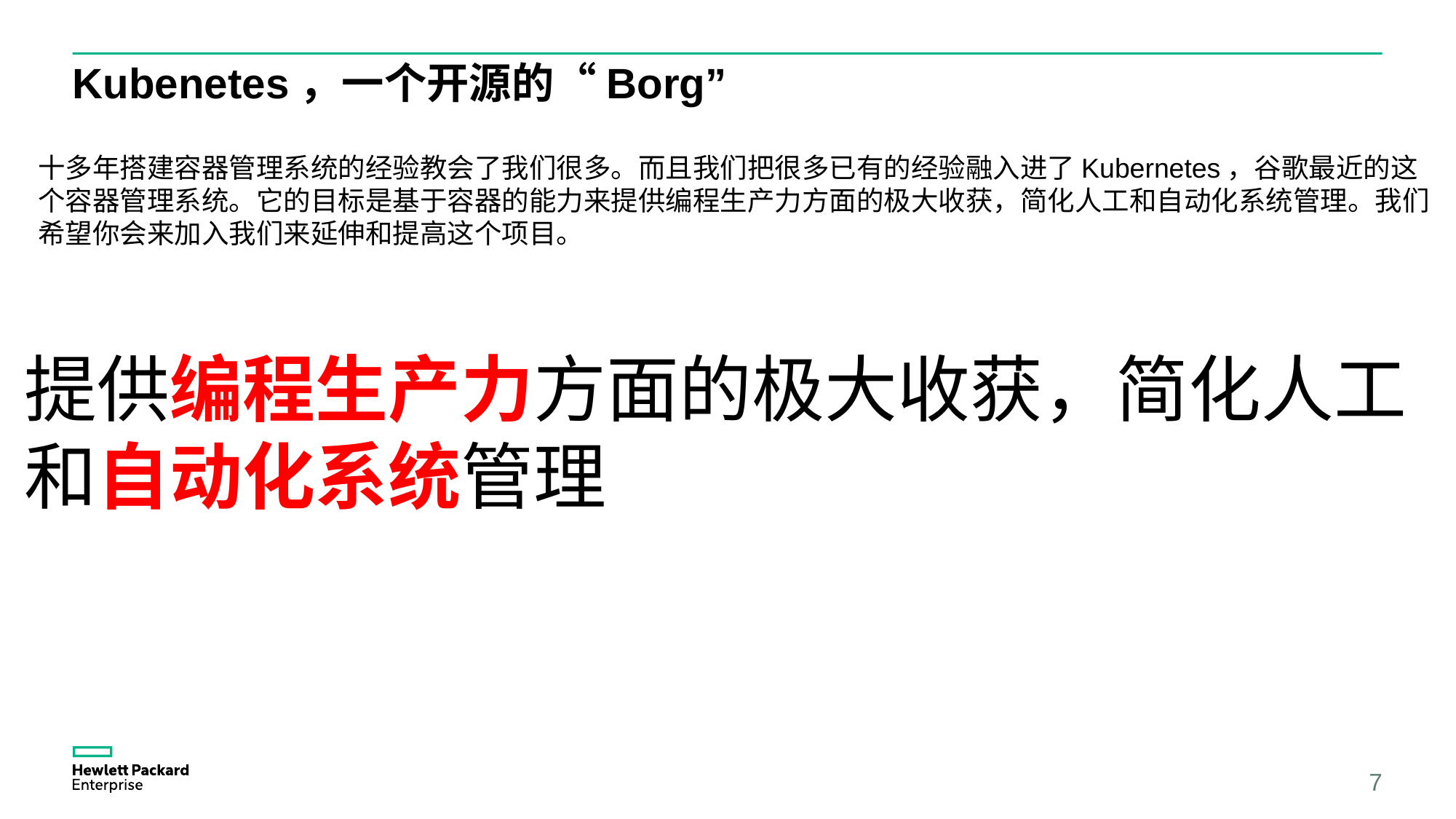

# Kubenetes，一个开源的“Borg”
十多年搭建容器管理系统的经验教会了我们很多。而且我们把很多已有的经验融入进了Kubernetes，谷歌最近的这个容器管理系统。它的目标是基于容器的能力来提供编程生产力方面的极大收获，简化人工和自动化系统管理。我们希望你会来加入我们来延伸和提高这个项目。
提供编程生产力方面的极大收获，简化人工和自动化系统管理
7